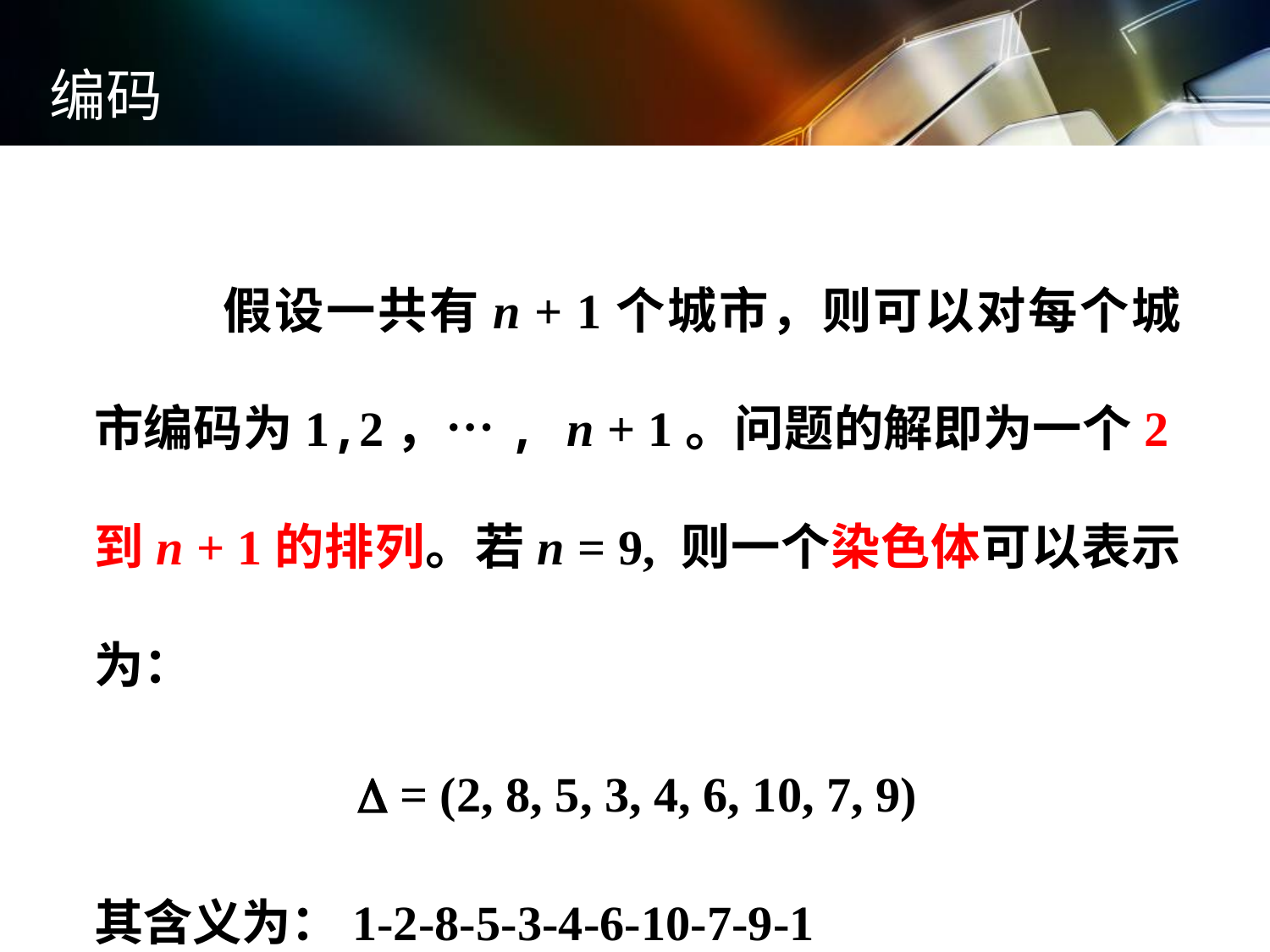

编码

	假设一共有n + 1个城市，则可以对每个城市编码为1,2，…, n + 1。问题的解即为一个2到n + 1的排列。若n = 9, 则一个染色体可以表示为：
Δ = (2, 8, 5, 3, 4, 6, 10, 7, 9)
其含义为：1-2-8-5-3-4-6-10-7-9-1